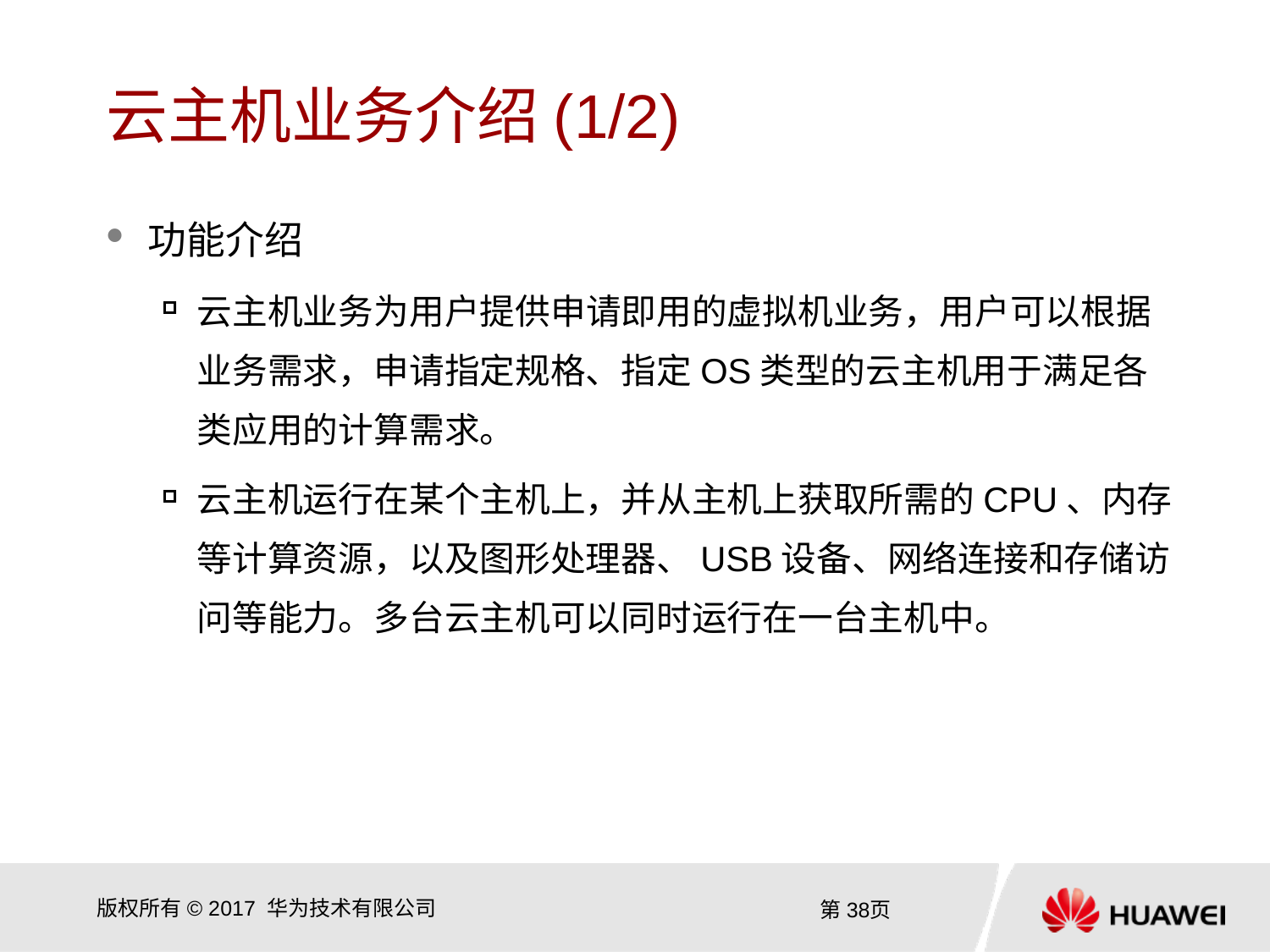

# 云主机业务介绍(1/2)
功能介绍
云主机业务为用户提供申请即用的虚拟机业务，用户可以根据业务需求，申请指定规格、指定OS类型的云主机用于满足各类应用的计算需求。
云主机运行在某个主机上，并从主机上获取所需的CPU、内存等计算资源，以及图形处理器、USB设备、网络连接和存储访问等能力。多台云主机可以同时运行在一台主机中。